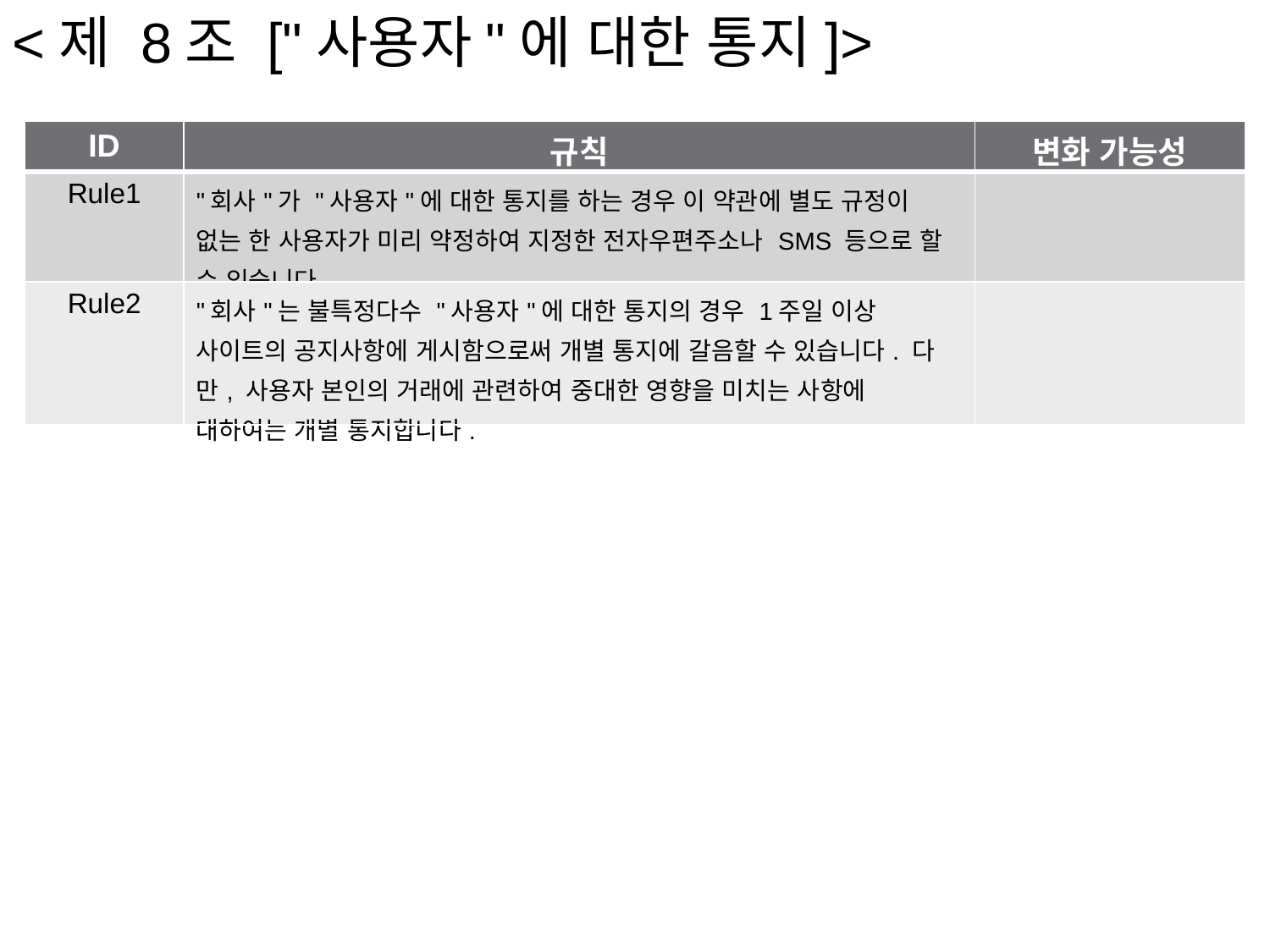

<제 8조 ["사용자"에 대한 통지]>
| ID | 규칙 | 변화 가능성 |
| --- | --- | --- |
| Rule1 | "회사"가 "사용자"에 대한 통지를 하는 경우 이 약관에 별도 규정이 없는 한 사용자가 미리 약정하여 지정한 전자우편주소나 SMS 등으로 할 수 있습니다. |  |
| Rule2 | "회사"는 불특정다수 "사용자"에 대한 통지의 경우 1주일 이상 사이트의 공지사항에 게시함으로써 개별 통지에 갈음할 수 있습니다. 다만, 사용자 본인의 거래에 관련하여 중대한 영향을 미치는 사항에 대하여는 개별 통지합니다. |  |